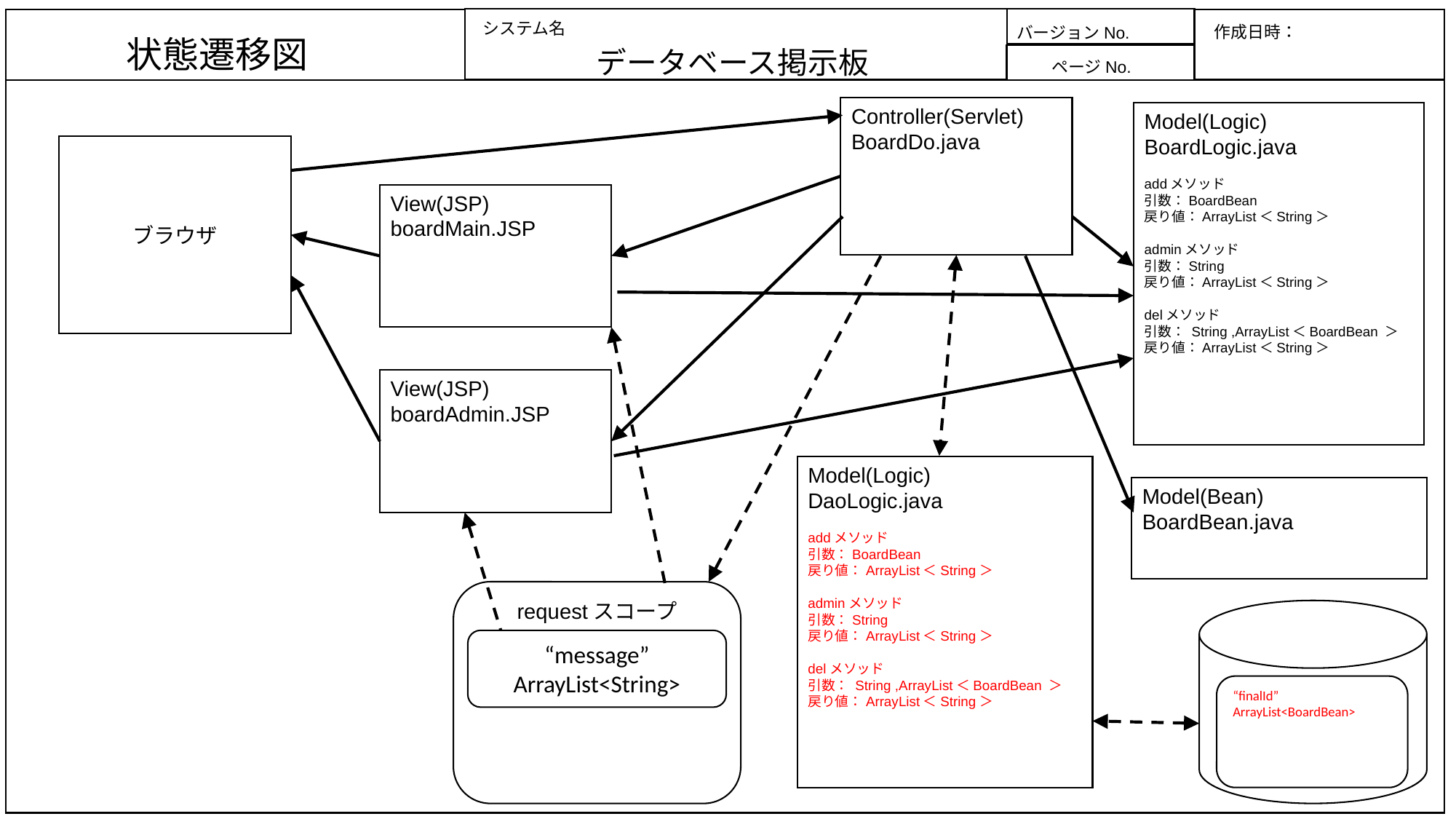

システム名
作成日時：
バージョンNo.
状態遷移図
データベース掲示板

ページNo.

Controller(Servlet)
BoardDo.java
Model(Logic)
BoardLogic.java
addメソッド
引数：BoardBean
戻り値：ArrayList＜String＞
adminメソッド
引数：String
戻り値：ArrayList＜String＞
delメソッド
引数： String ,ArrayList＜BoardBean ＞
戻り値：ArrayList＜String＞
ブラウザ
View(JSP)
boardMain.JSP
View(JSP)
boardAdmin.JSP
Model(Logic)
DaoLogic.java
addメソッド
引数：BoardBean
戻り値：ArrayList＜String＞
adminメソッド
引数：String
戻り値：ArrayList＜String＞
delメソッド
引数： String ,ArrayList＜BoardBean ＞
戻り値：ArrayList＜String＞

Model(Bean)
BoardBean.java
requestスコープ

“message”
ArrayList<String>
“finalId”
ArrayList<BoardBean>